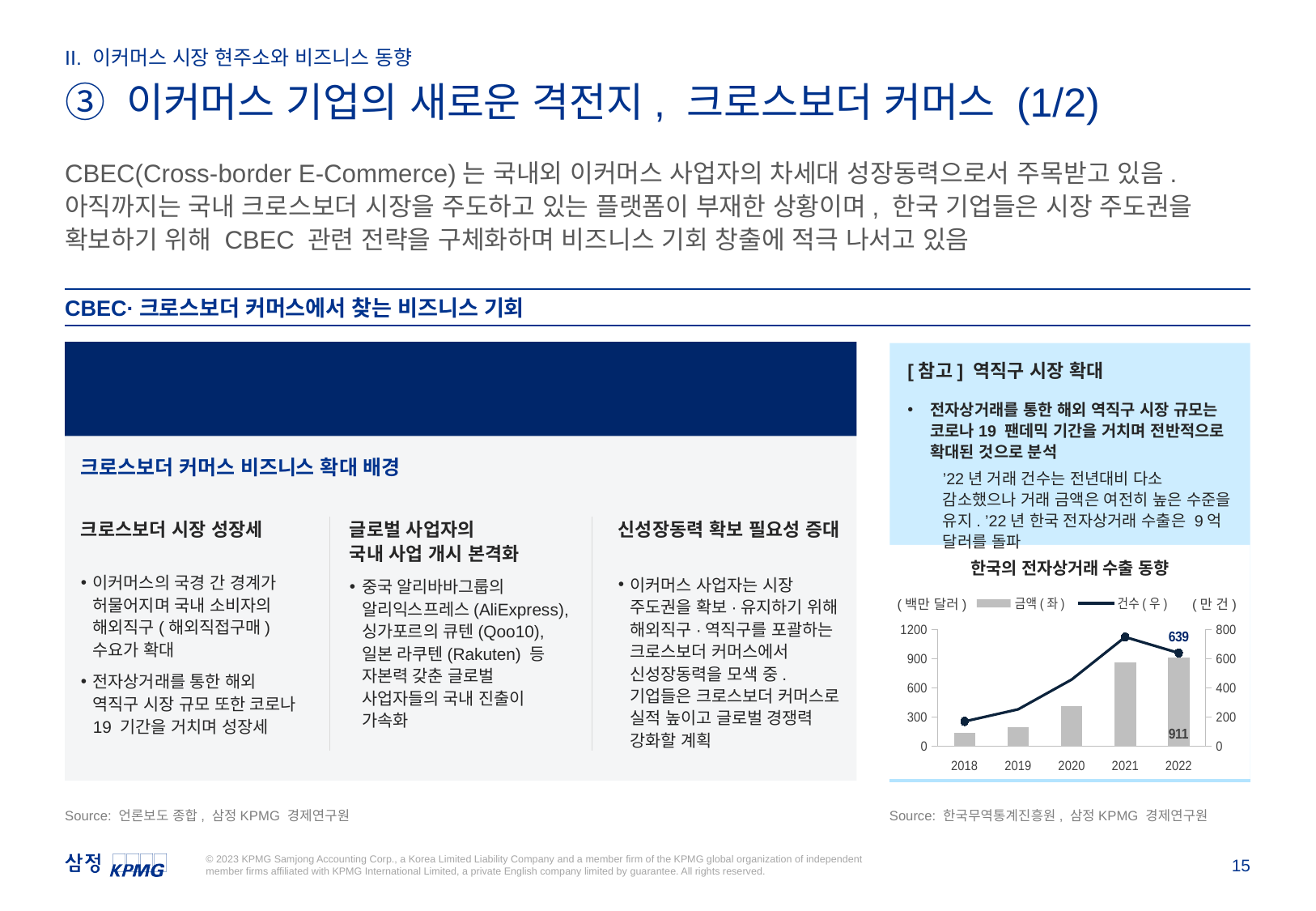

II. 이커머스 시장 현주소와 비즈니스 동향
③ 이커머스 기업의 새로운 격전지, 크로스보더 커머스 (1/2)
CBEC(Cross-border E-Commerce)는 국내외 이커머스 사업자의 차세대 성장동력으로서 주목받고 있음. 아직까지는 국내 크로스보더 시장을 주도하고 있는 플랫폼이 부재한 상황이며, 한국 기업들은 시장 주도권을 확보하기 위해 CBEC 관련 전략을 구체화하며 비즈니스 기회 창출에 적극 나서고 있음
CBEC·크로스보더 커머스에서 찾는 비즈니스 기회
CBEC(Cross-border E-Commerce, 크로스보더 커머스)란
CBEC(Cross-border E-Commerce)는 다른 말로 크로스보더 커머스로, 온라인 또는 전자상거래 플랫폼을 바탕으로 전 세계 고객에게 상품을 판매하는 사업을 의미
크로스보더 시장 성장세
이커머스의 국경 간 경계가 허물어지며 국내 소비자의 해외직구(해외직접구매) 수요가 확대
전자상거래를 통한 해외 역직구 시장 규모 또한 코로나19 기간을 거치며 성장세
글로벌 사업자의
국내 사업 개시 본격화
중국 알리바바그룹의 알리익스프레스(AliExpress), 싱가포르의 큐텐(Qoo10), 일본 라쿠텐(Rakuten) 등 자본력 갖춘 글로벌 사업자들의 국내 진출이 가속화
신성장동력 확보 필요성 증대
이커머스 사업자는 시장 주도권을 확보·유지하기 위해 해외직구·역직구를 포괄하는 크로스보더 커머스에서 신성장동력을 모색 중. 기업들은 크로스보더 커머스로 실적 높이고 글로벌 경쟁력 강화할 계획

크로스보더 커머스 비즈니스 확대 배경

[참고] 역직구 시장 확대
전자상거래를 통한 해외 역직구 시장 규모는 코로나19 팬데믹 기간을 거치며 전반적으로 확대된 것으로 분석
’22년 거래 건수는 전년대비 다소 감소했으나 거래 금액은 여전히 높은 수준을 유지. ’22년 한국 전자상거래 수출은 9억 달러를 돌파
한국의 전자상거래 수출 동향

### Chart

| Category | 금액(좌) | 건수(우) |
|---|---|---|
| 2018 | 135.0 | 168.0 |
| 2019 | 193.0 | 251.0 |
| 2020 | 409.0 | 456.0 |
| 2021 | 858.0 | 749.0 |
| 2022 | 911.0 | 639.0 |
(백만 달러)
(만 건)
Source: 언론보도 종합, 삼정KPMG 경제연구원
Source: 한국무역통계진흥원, 삼정KPMG 경제연구원